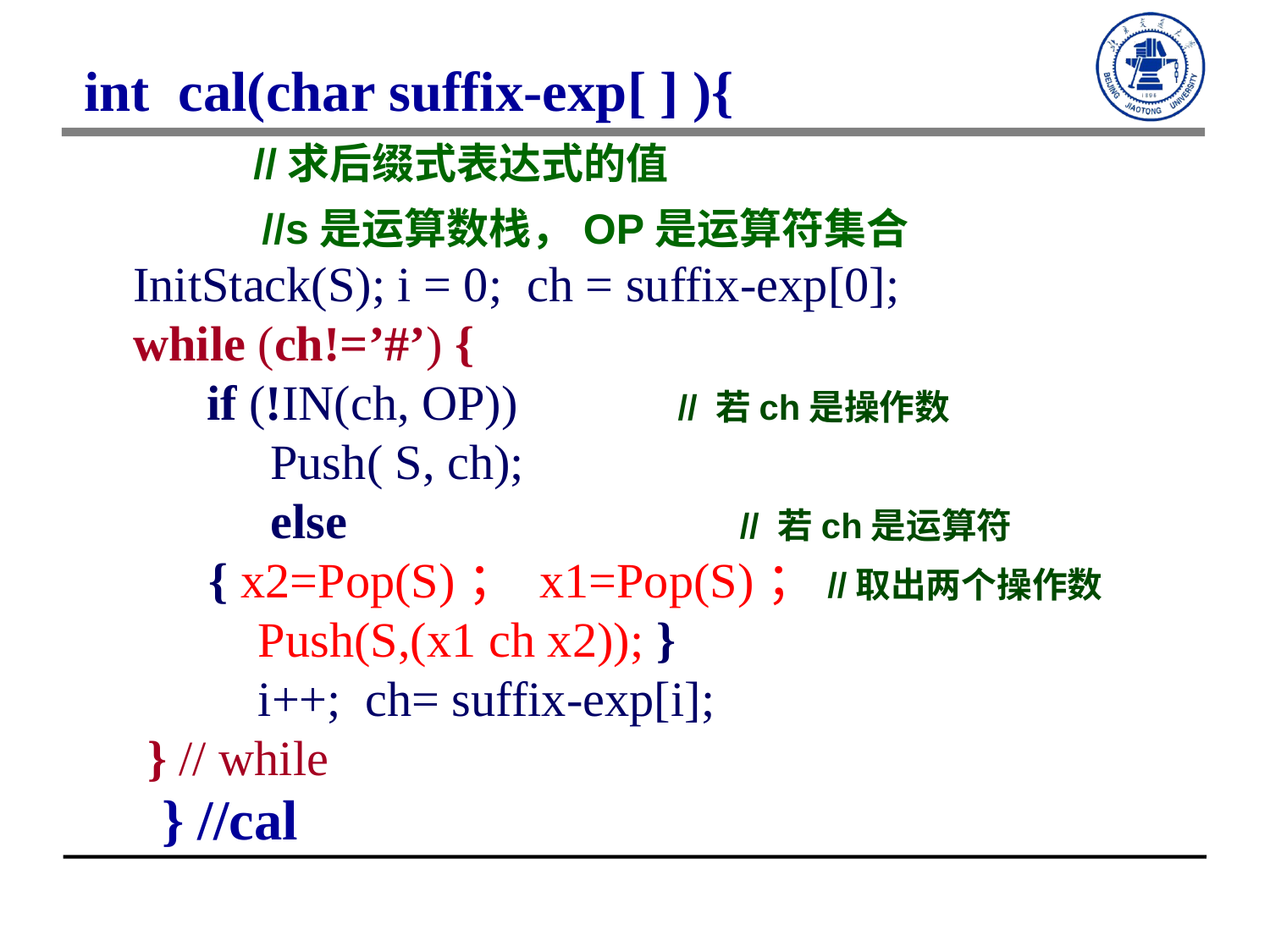

int  cal(char suffix-exp[ ] ){
                //求后缀式表达式的值
               //s是运算数栈，OP是运算符集合
    InitStack(S); i = 0;  ch = suffix-exp[0];
    while (ch!=’#’) {
          if (!IN(ch, OP))             // 若ch是操作数
          Push( S, ch);
          else                                // 若ch是运算符
     { x2=Pop(S)； x1=Pop(S)；//取出两个操作数
         Push(S,(x1 ch x2)); }
         i++;  ch= suffix-exp[i];
} // while
 } //cal